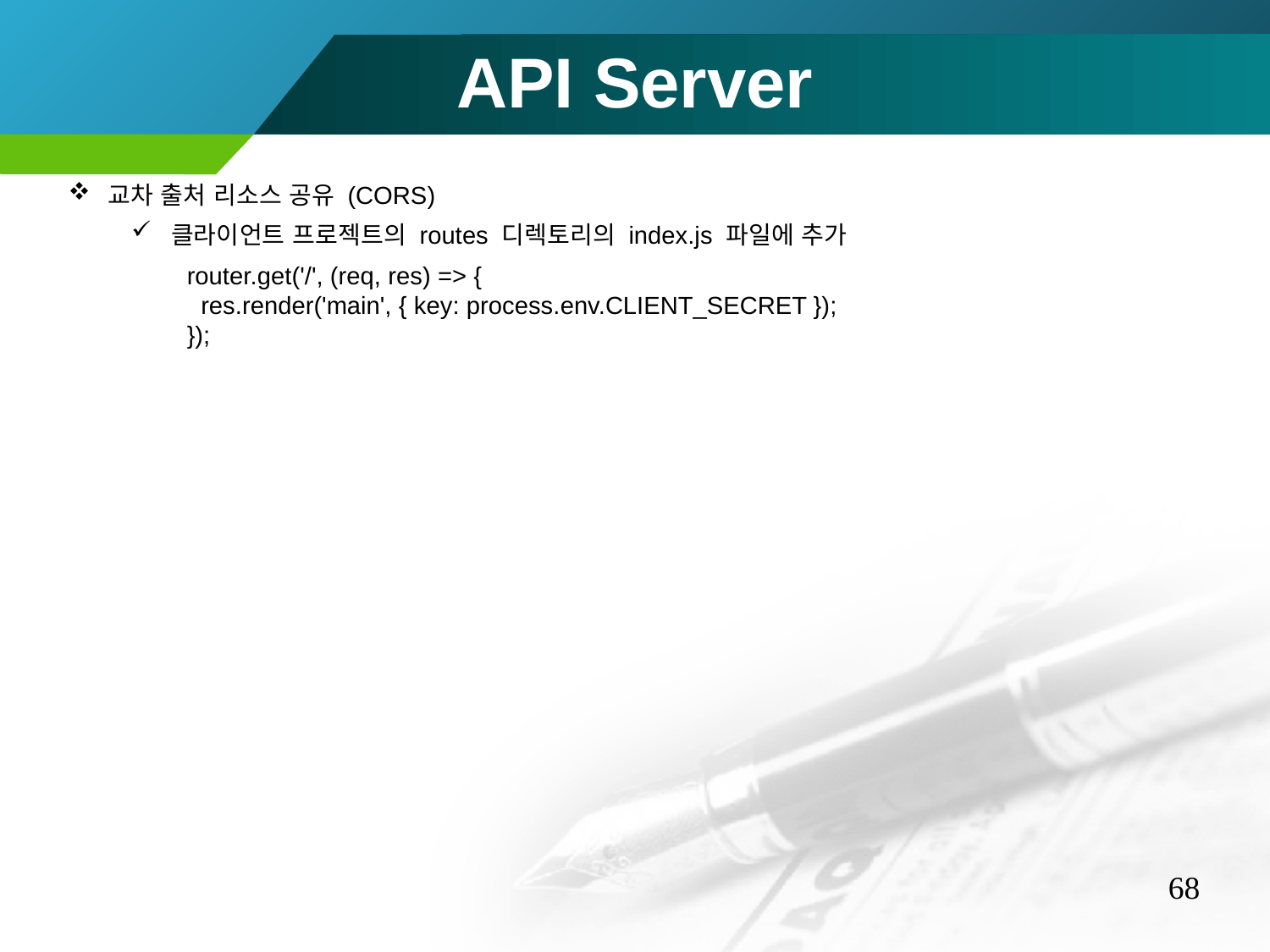

API Server
교차 출처 리소스 공유 (CORS)
클라이언트 프로젝트의 routes 디렉토리의 index.js 파일에 추가
router.get('/', (req, res) => {
  res.render('main', { key: process.env.CLIENT_SECRET });
});

68